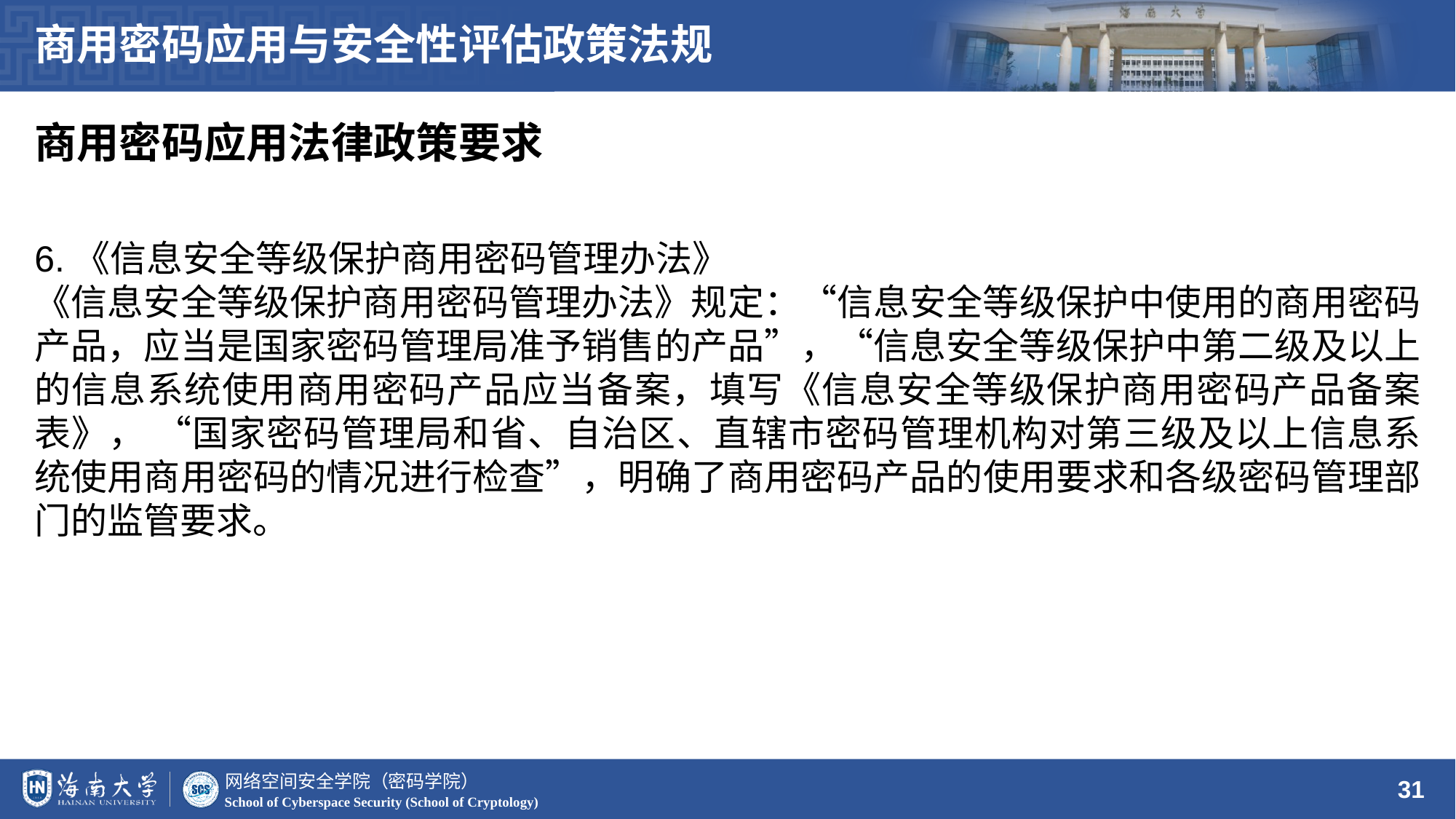

商用密码应用与安全性评估政策法规

商用密码应用法律政策要求

6.《信息安全等级保护商用密码管理办法》
《信息安全等级保护商用密码管理办法》规定：“信息安全等级保护中使用的商用密码产品，应当是国家密码管理局准予销售的产品”，“信息安全等级保护中第二级及以上的信息系统使用商用密码产品应当备案，填写《信息安全等级保护商用密码产品备案表》， “国家密码管理局和省、自治区、直辖市密码管理机构对第三级及以上信息系统使用商用密码的情况进行检查”，明确了商用密码产品的使用要求和各级密码管理部门的监管要求。
31